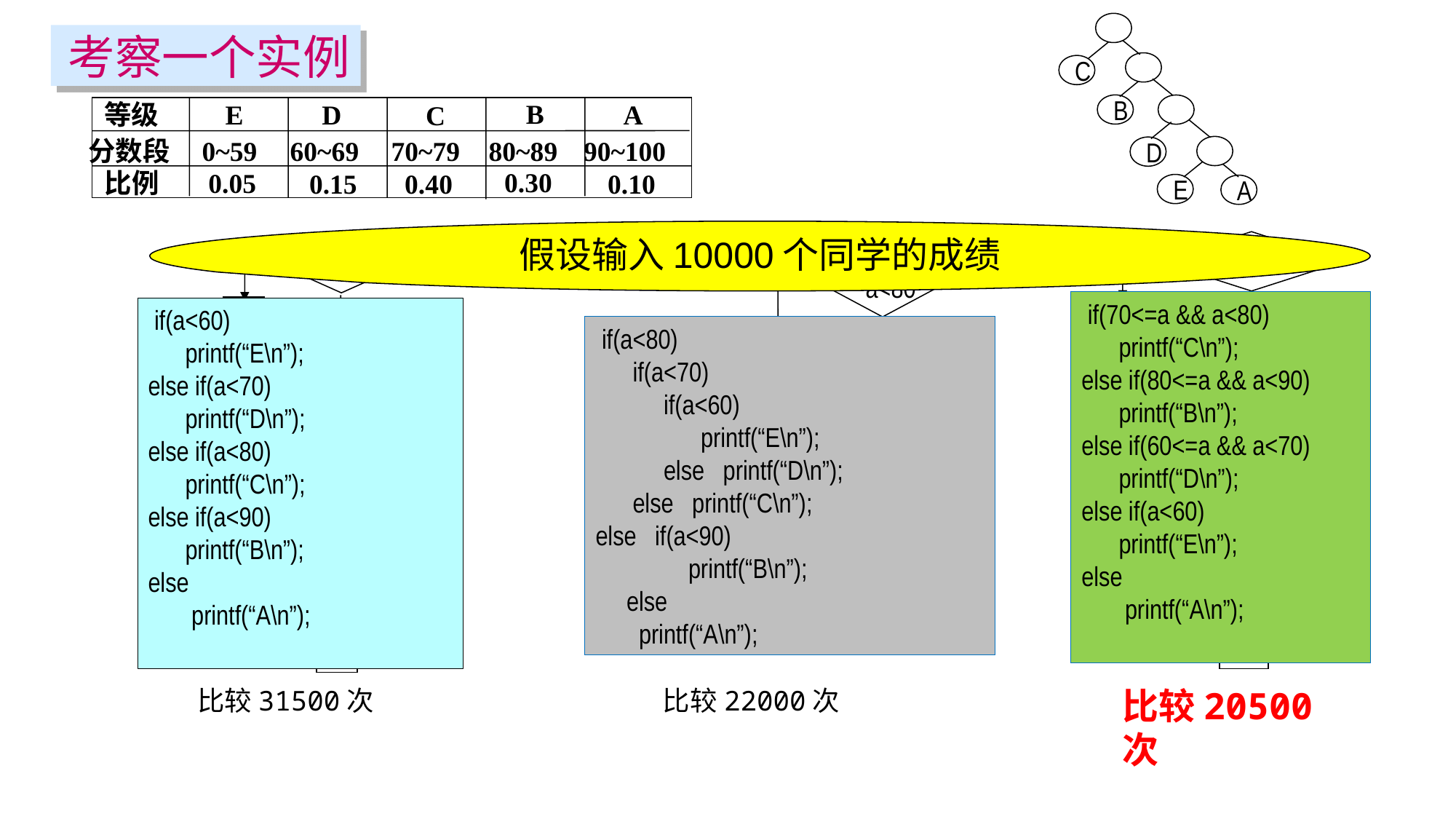

C

B

D

E
A
考察一个实例

B
E
D
等级
A
C

60~69
70~79
80~89
90~100
分数段
0~59
0.30
比例
0.05
0.15
0.40
0.10
假设输入10000个同学的成绩
Y
70≤a<80

N

C
Y
80≤a<90

N

B
Y
60≤a<70

N

D
Y
a<60

N

E
A
Y
a<60

N

E
Y
a<70

N

D
Y
a<80

N

C
Y
a<90

N

B
A
Y
a<80

N

Y
a<70
Y

a<90
N
Y

a<60
N

C
B
N

E
A
D
 if(70<=a && a<80)
      printf(“C\n”);
else if(80<=a && a<90)
      printf(“B\n”);
else if(60<=a && a<70)
      printf(“D\n”);
else if(a<60)
      printf(“E\n”);
else
       printf(“A\n”);

 if(a<60)
      printf(“E\n”);
else if(a<70)
      printf(“D\n”);
else if(a<80)
      printf(“C\n”);
else if(a<90)
      printf(“B\n”);
else
       printf(“A\n”);

 if(a<80)
      if(a<70)
           if(a<60)
                 printf(“E\n”);
           else   printf(“D\n”);
      else   printf(“C\n”);
else   if(a<90)
               printf(“B\n”);
     else
       printf(“A\n”);
比较20500次
比较31500次
比较22000次